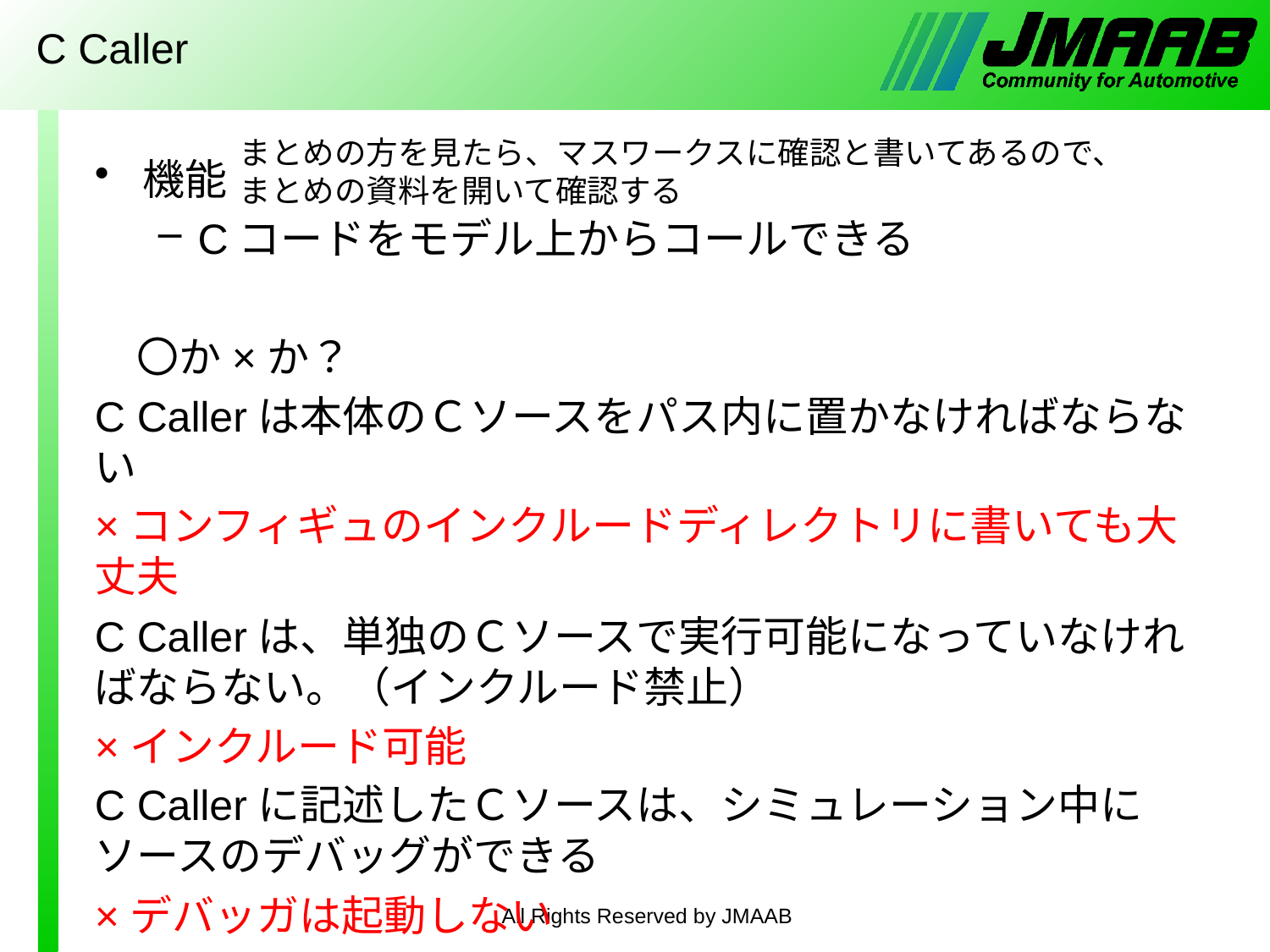

# C Caller
まとめの方を見たら、マスワークスに確認と書いてあるので、
まとめの資料を開いて確認する
機能
Cコードをモデル上からコールできる

　〇か×か？
C Callerは本体のＣソースをパス内に置かなければならない
×コンフィギュのインクルードディレクトリに書いても大丈夫
C Callerは、単独のＣソースで実行可能になっていなければならない。（インクルード禁止）
×インクルード可能
C Callerに記述したＣソースは、シミュレーション中にソースのデバッグができる
×デバッガは起動しない